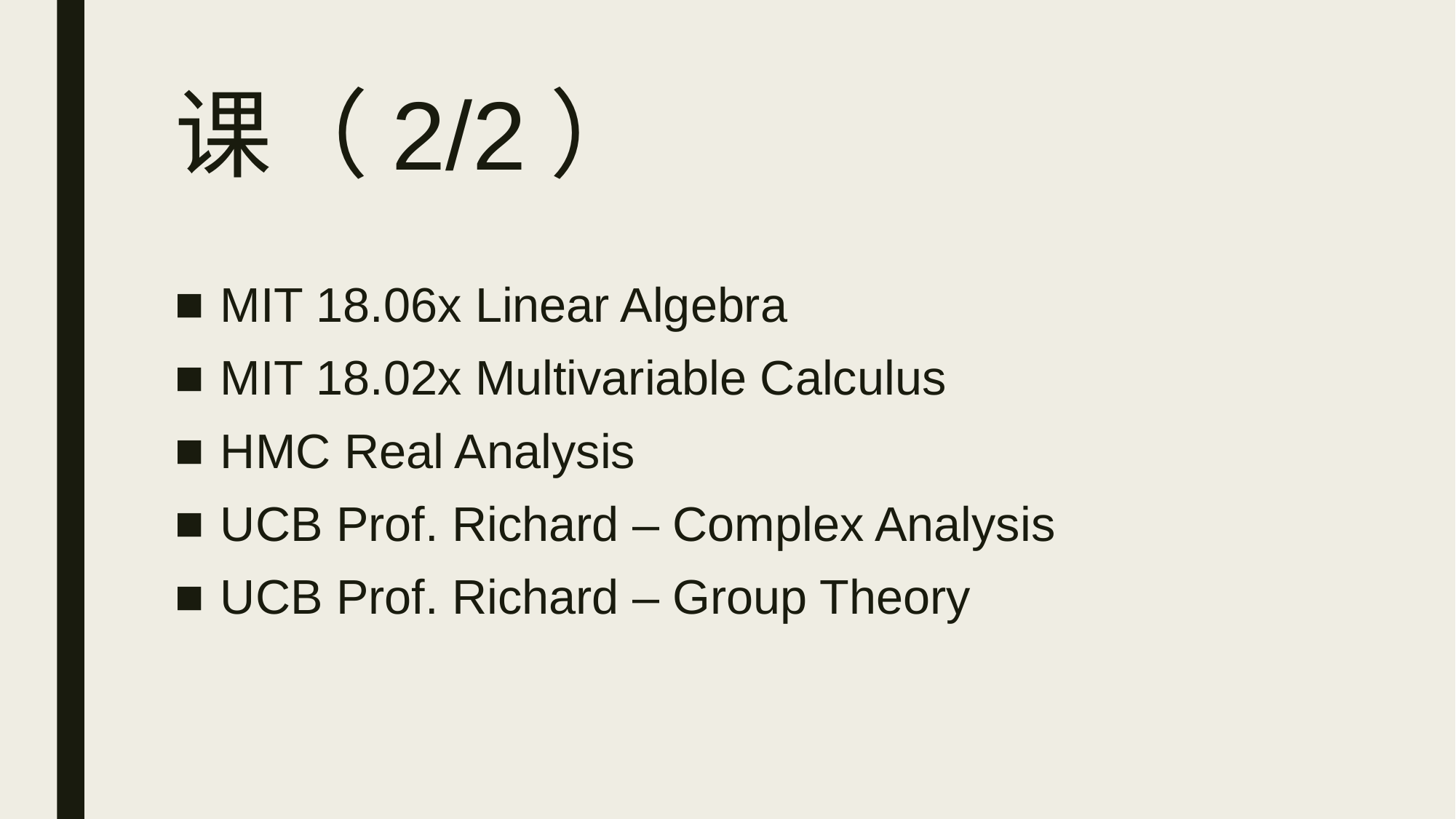

# 课（2/2）
MIT 18.06x Linear Algebra
MIT 18.02x Multivariable Calculus
HMC Real Analysis
UCB Prof. Richard – Complex Analysis
UCB Prof. Richard – Group Theory